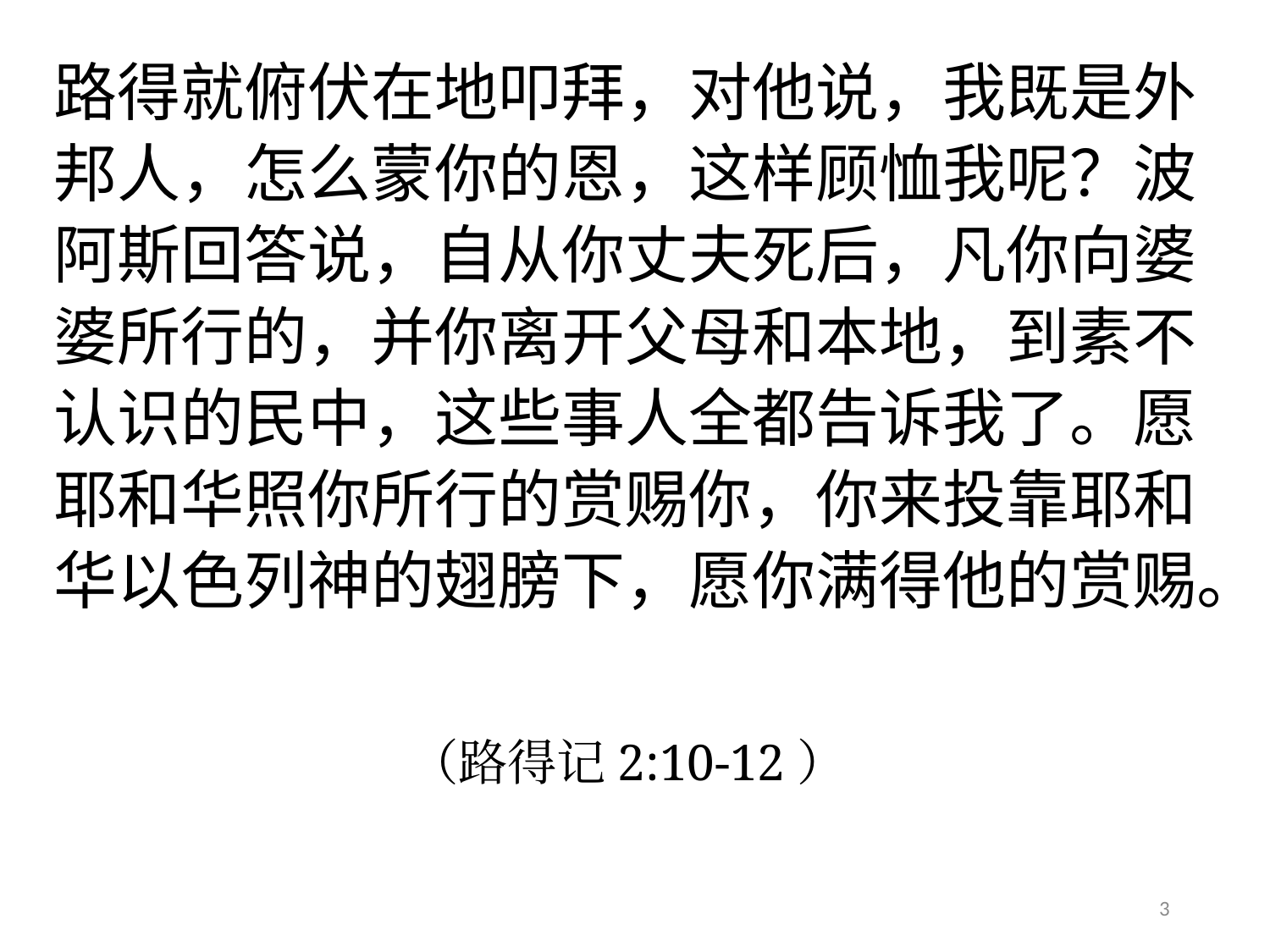

路得就俯伏在地叩拜，对他说，我既是外邦人，怎么蒙你的恩，这样顾恤我呢？波阿斯回答说，自从你丈夫死后，凡你向婆婆所行的，并你离开父母和本地，到素不认识的民中，这些事人全都告诉我了。愿耶和华照你所行的赏赐你，你来投靠耶和华以色列神的翅膀下，愿你满得他的赏赐。
                        （路得记2:10-12）
3